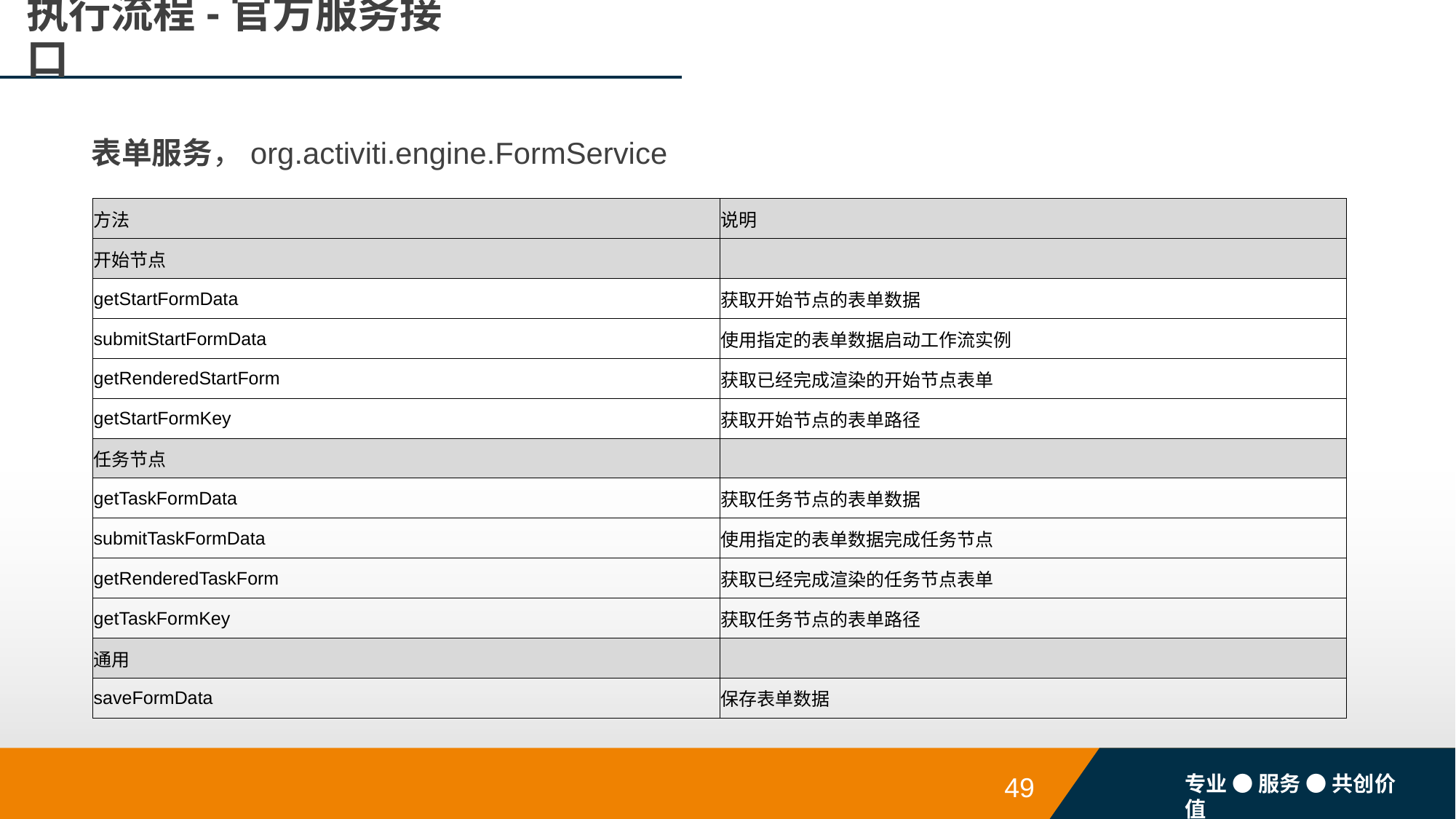

# 执行流程-官方服务接口
表单服务，org.activiti.engine.FormService
| 方法 | 说明 |
| --- | --- |
| 开始节点 |  |
| getStartFormData | 获取开始节点的表单数据 |
| submitStartFormData | 使用指定的表单数据启动工作流实例 |
| getRenderedStartForm | 获取已经完成渲染的开始节点表单 |
| getStartFormKey | 获取开始节点的表单路径 |
| 任务节点 |  |
| getTaskFormData | 获取任务节点的表单数据 |
| submitTaskFormData | 使用指定的表单数据完成任务节点 |
| getRenderedTaskForm | 获取已经完成渲染的任务节点表单 |
| getTaskFormKey | 获取任务节点的表单路径 |
| 通用 |  |
| saveFormData | 保存表单数据 |